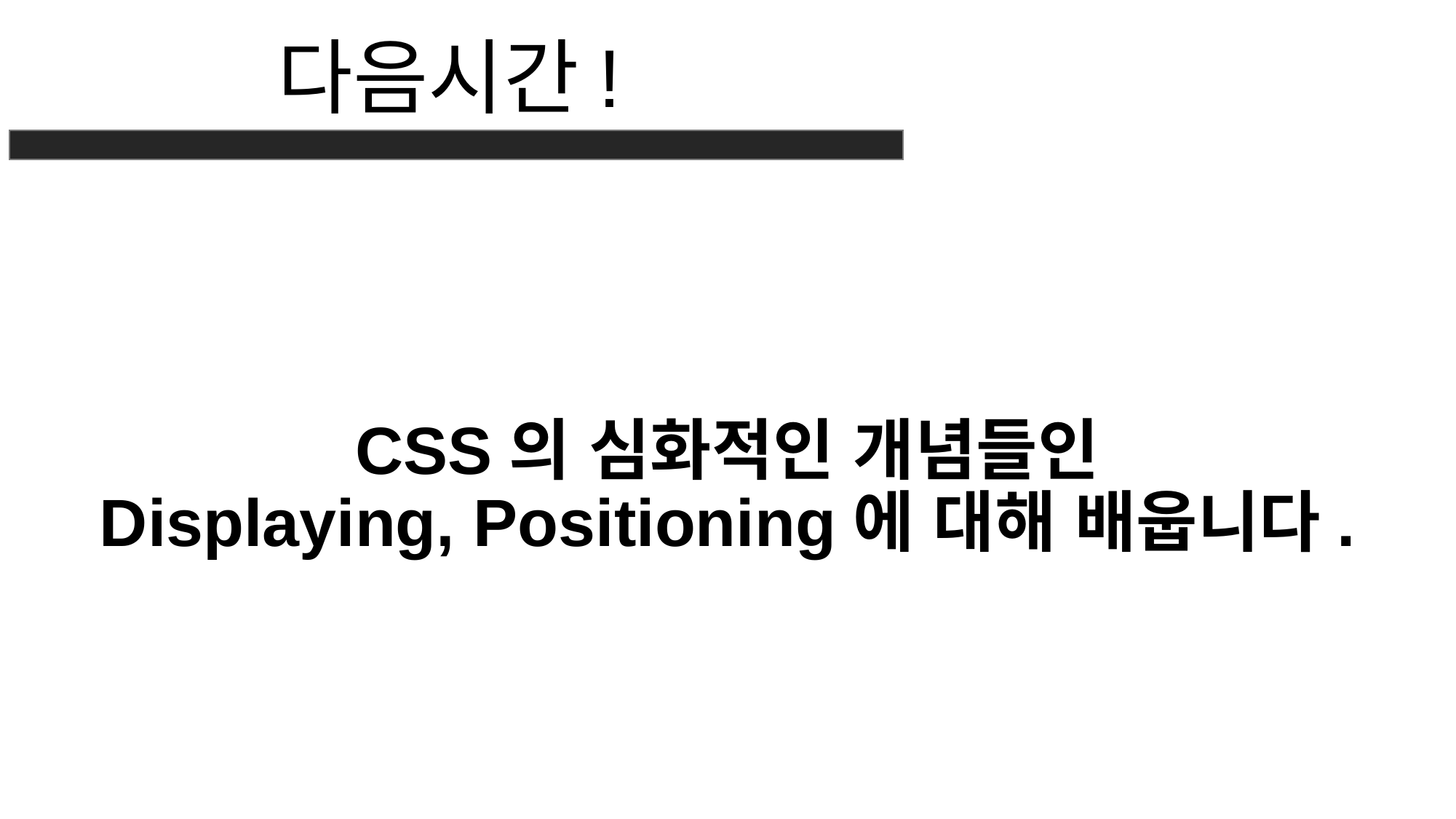

다음시간!

CSS의 심화적인 개념들인
Displaying, Positioning에 대해 배웁니다.